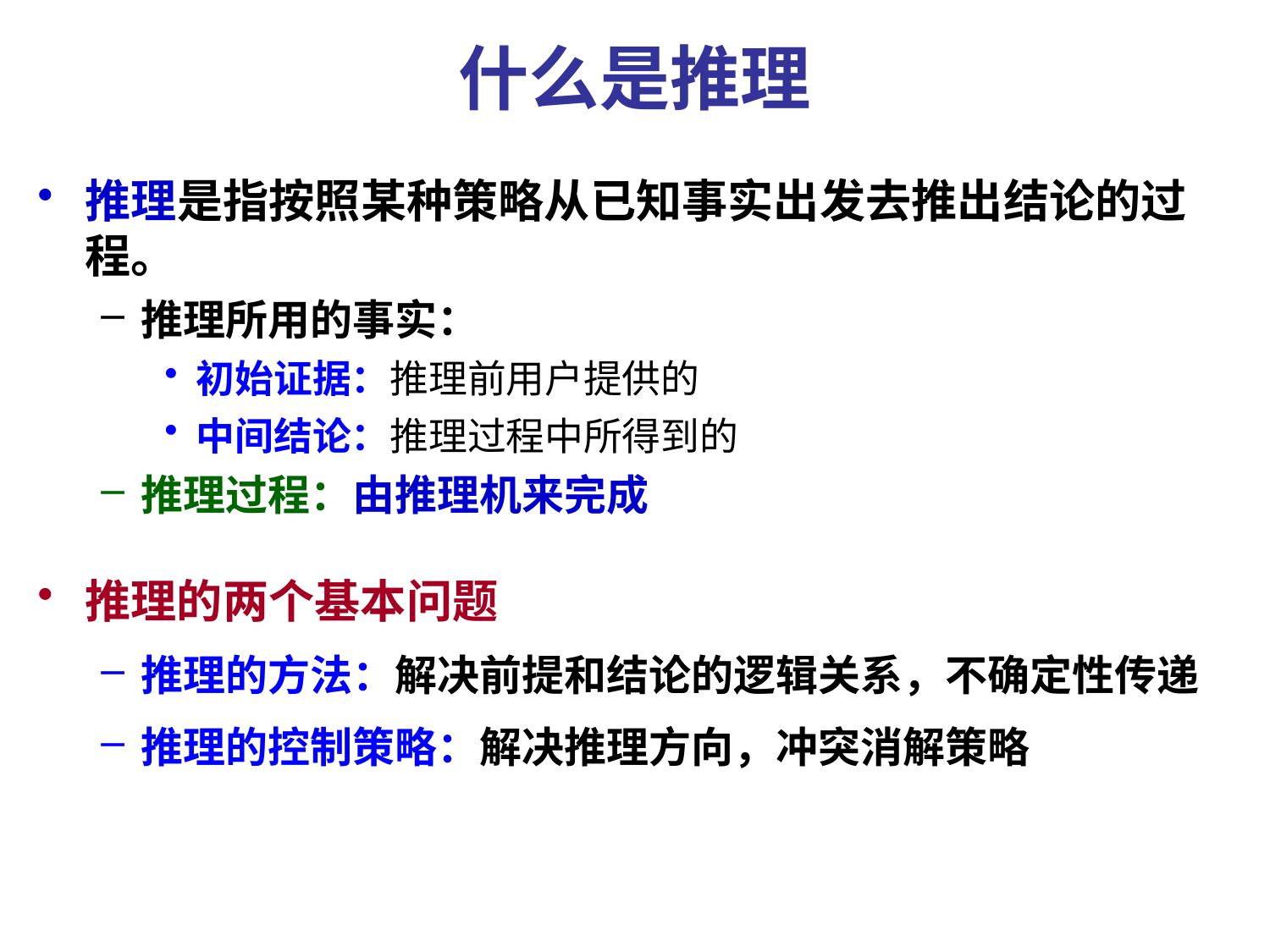

# 什么是推理
推理是指按照某种策略从已知事实出发去推出结论的过程。
推理所用的事实：
初始证据：推理前用户提供的
中间结论：推理过程中所得到的
推理过程：由推理机来完成
推理的两个基本问题
推理的方法：解决前提和结论的逻辑关系，不确定性传递
推理的控制策略：解决推理方向，冲突消解策略